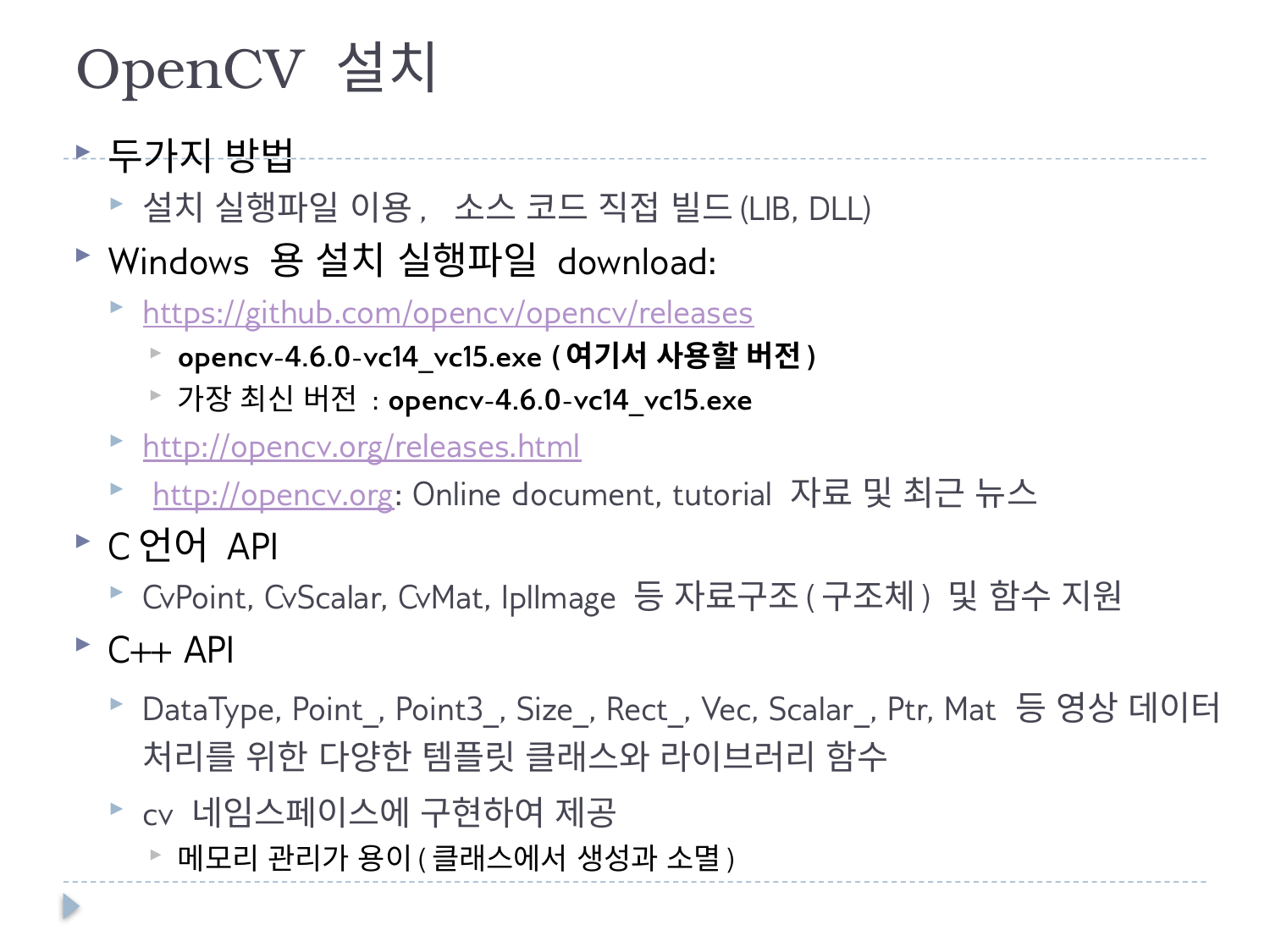

# OpenCV 설치
두가지 방법
설치 실행파일 이용,  소스 코드 직접 빌드(LIB, DLL)
Windows 용 설치 실행파일 download:
https://github.com/opencv/opencv/releases
opencv-4.6.0-vc14_vc15.exe (여기서 사용할 버전)
가장 최신 버전 : opencv-4.6.0-vc14_vc15.exe
http://opencv.org/releases.html
 http://opencv.org: Online document, tutorial 자료 및 최근 뉴스
C언어 API
CvPoint, CvScalar, CvMat, IplImage 등 자료구조(구조체) 및 함수 지원
C++ API
DataType, Point_, Point3_, Size_, Rect_, Vec, Scalar_, Ptr, Mat 등 영상 데이터 처리를 위한 다양한 템플릿 클래스와 라이브러리 함수
cv 네임스페이스에 구현하여 제공
메모리 관리가 용이(클래스에서 생성과 소멸)